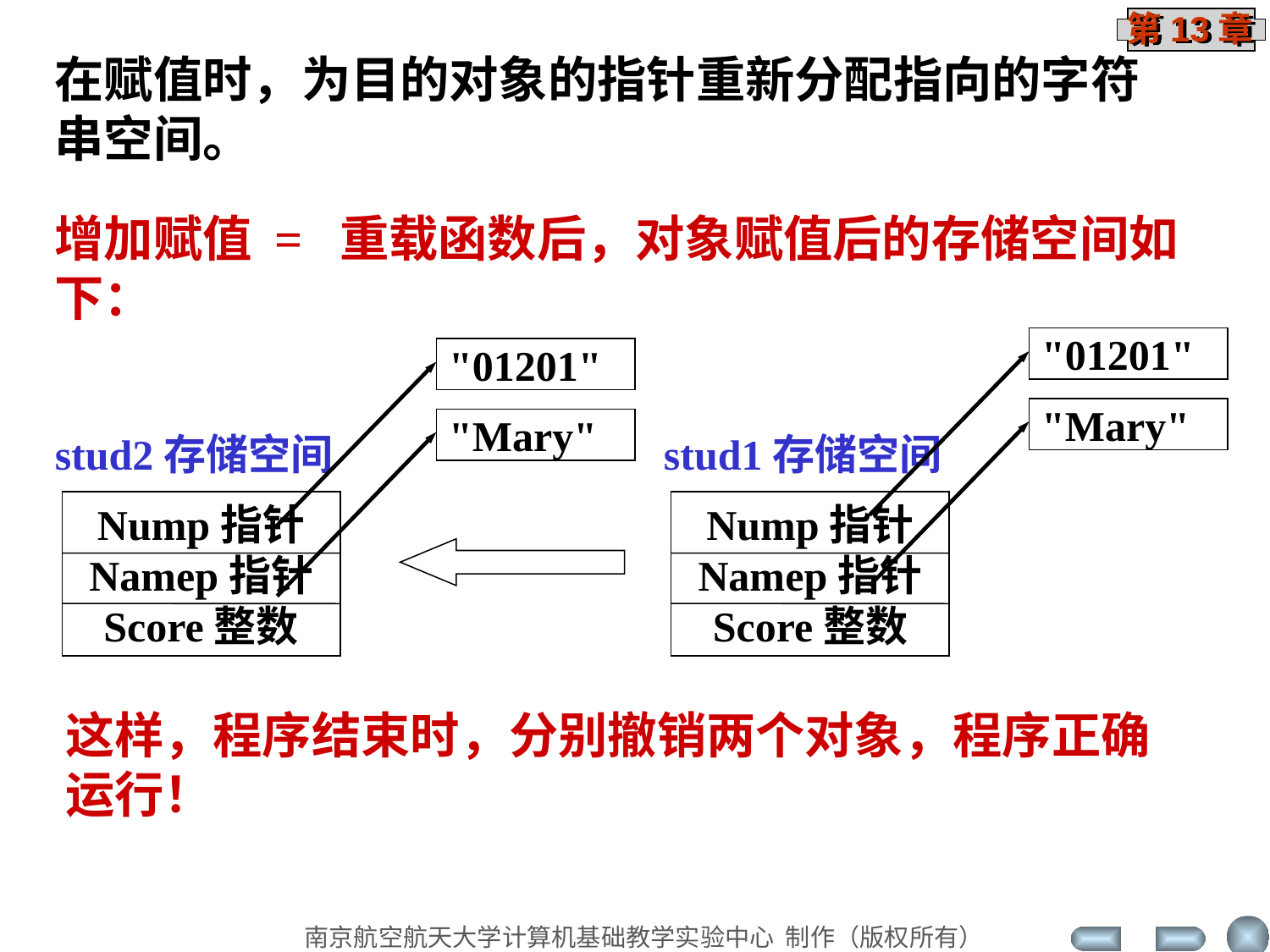

在赋值时，为目的对象的指针重新分配指向的字符串空间。
增加赋值 =  重载函数后，对象赋值后的存储空间如下：
"01201"
"01201"

"Mary"
"Mary"
stud2存储空间
Nump指针
Namep指针
Score整数

stud1存储空间
Nump指针
Namep指针
Score整数

这样，程序结束时，分别撤销两个对象，程序正确运行！